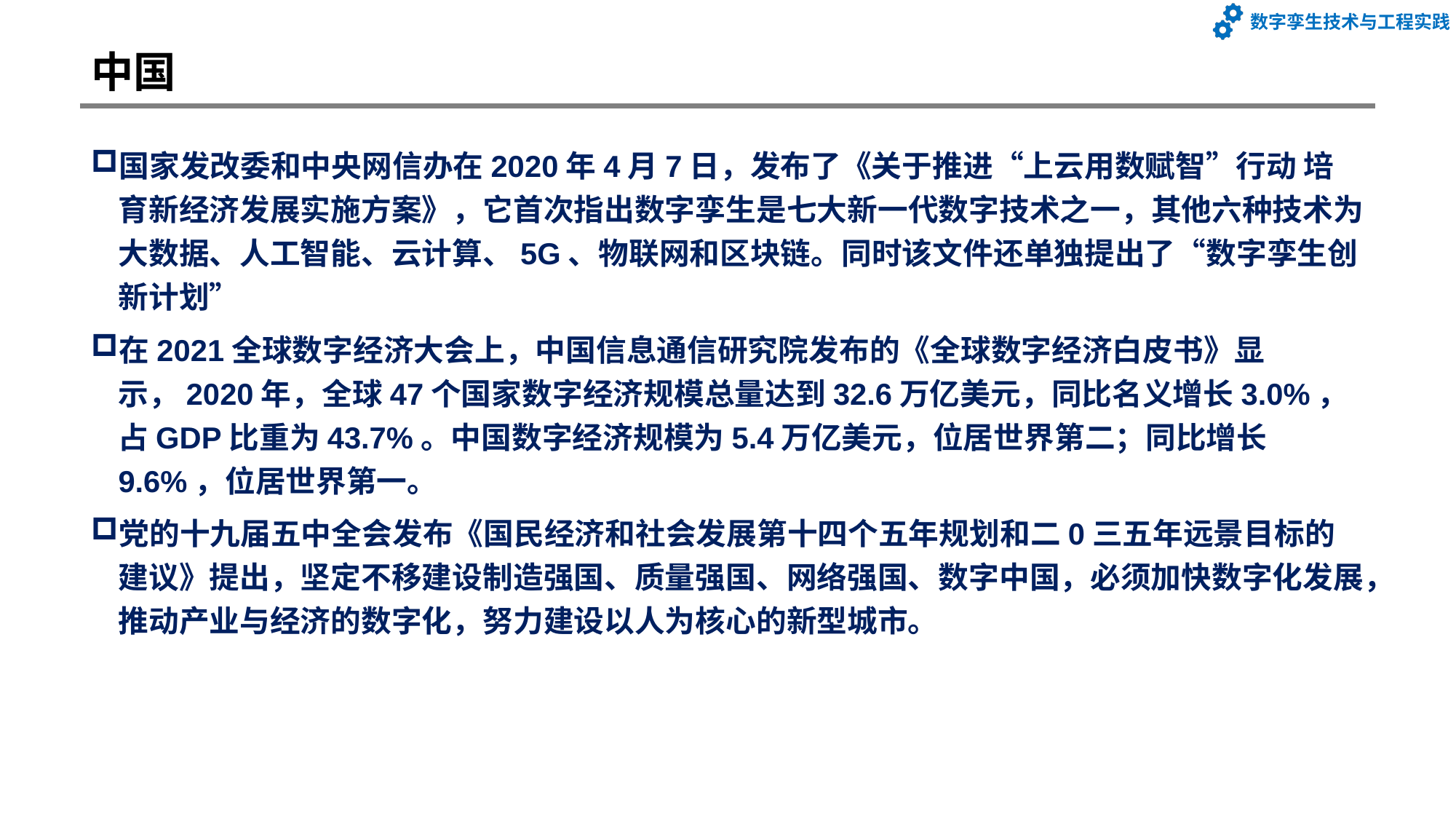

# 中国
国家发改委和中央网信办在2020年4月7日，发布了《关于推进“上云用数赋智”行动 培育新经济发展实施方案》，它首次指出数字孪生是七大新一代数字技术之一，其他六种技术为大数据、人工智能、云计算、5G、物联网和区块链。同时该文件还单独提出了“数字孪生创新计划”
在2021全球数字经济大会上，中国信息通信研究院发布的《全球数字经济白皮书》显示，2020年，全球47个国家数字经济规模总量达到32.6万亿美元，同比名义增长3.0%，占GDP比重为43.7%。中国数字经济规模为5.4万亿美元，位居世界第二；同比增长9.6%，位居世界第一。
党的十九届五中全会发布《国民经济和社会发展第十四个五年规划和二0三五年远景目标的建议》提出，坚定不移建设制造强国、质量强国、网络强国、数字中国，必须加快数字化发展，推动产业与经济的数字化，努力建设以人为核心的新型城市。